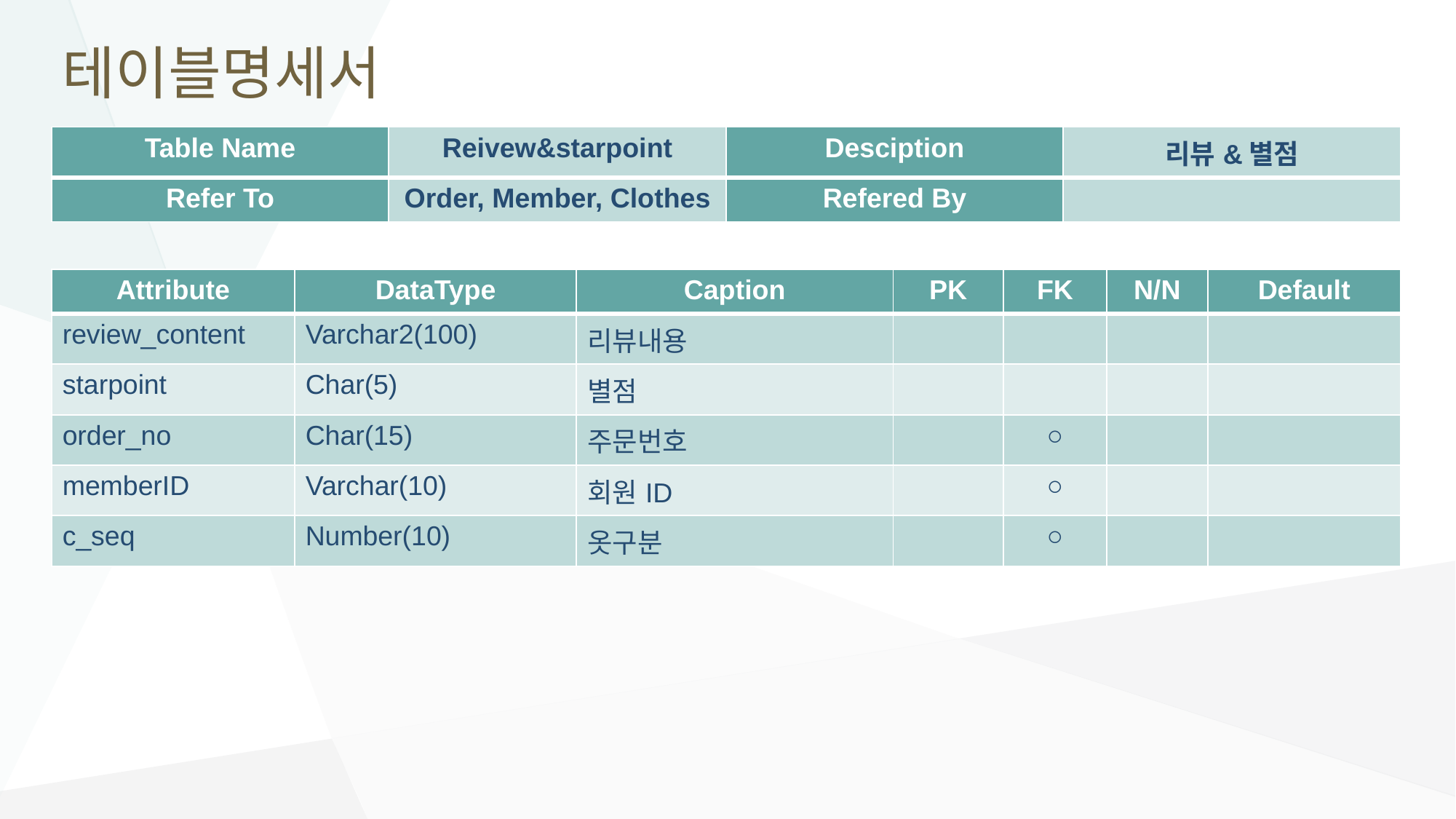

# 테이블명세서
| Table Name | Reivew&starpoint | Desciption | 리뷰&별점 |
| --- | --- | --- | --- |
| Refer To | Order, Member, Clothes | Refered By |  |
| Attribute | DataType | Caption | PK | FK | N/N | Default |
| --- | --- | --- | --- | --- | --- | --- |
| review\_content | Varchar2(100) | 리뷰내용 |  |  |  |  |
| starpoint | Char(5) | 별점 |  |  |  |  |
| order\_no | Char(15) | 주문번호 |  | ○ |  |  |
| memberID | Varchar(10) | 회원ID |  | ○ |  |  |
| c\_seq | Number(10) | 옷구분 |  | ○ |  |  |